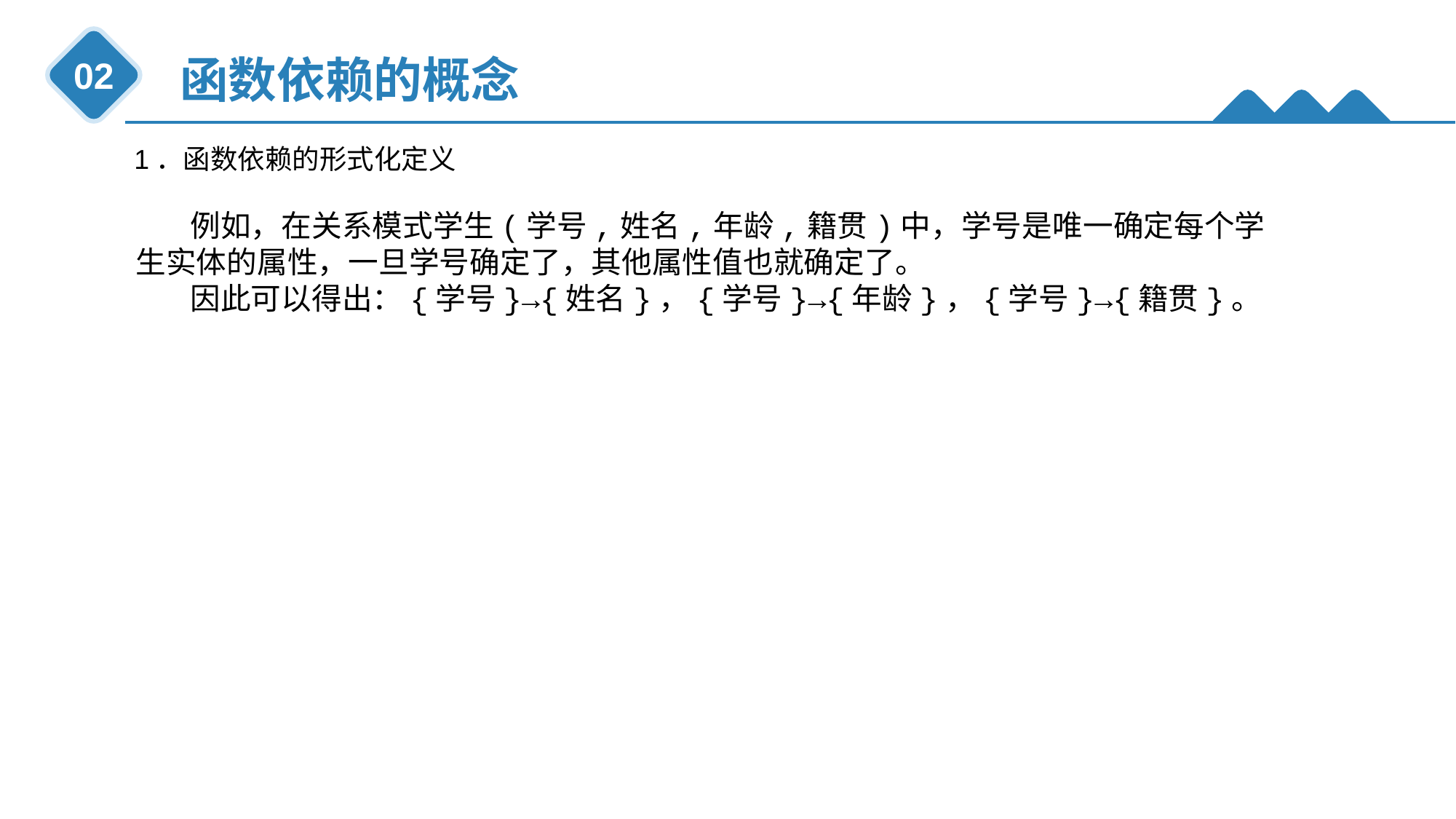

函数依赖的概念
02

1．函数依赖的形式化定义
例如，在关系模式学生(学号,姓名,年龄,籍贯)中，学号是唯一确定每个学生实体的属性，一旦学号确定了，其他属性值也就确定了。
因此可以得出：{学号}→{姓名}，{学号}→{年龄}，{学号}→{籍贯}。